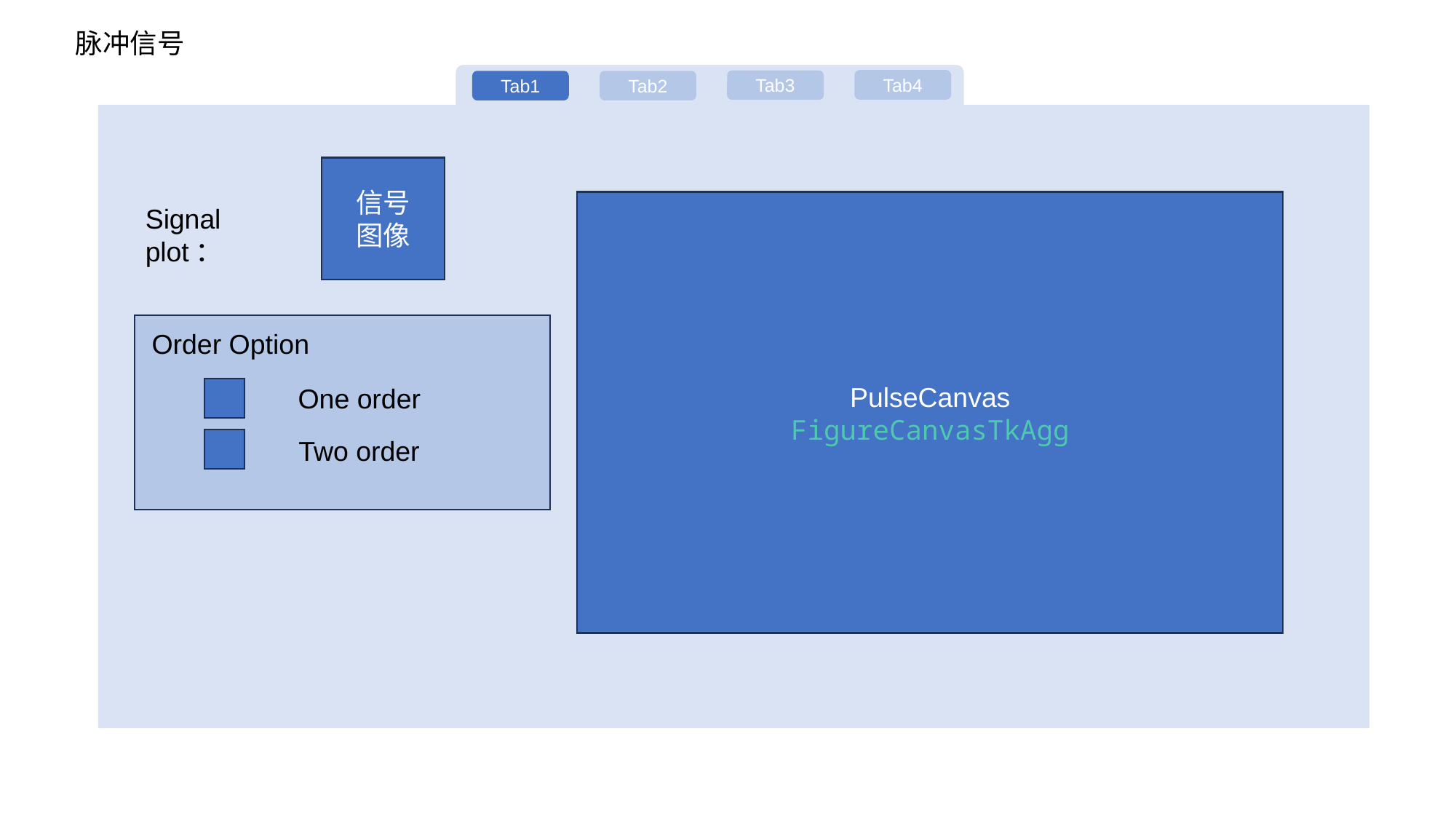

脉冲信号

Tab4
Tab3
Tab1
Tab2

信号
图像
PulseCanvas
FigureCanvasTkAgg
Signal plot：

Order Option
One order

Two order